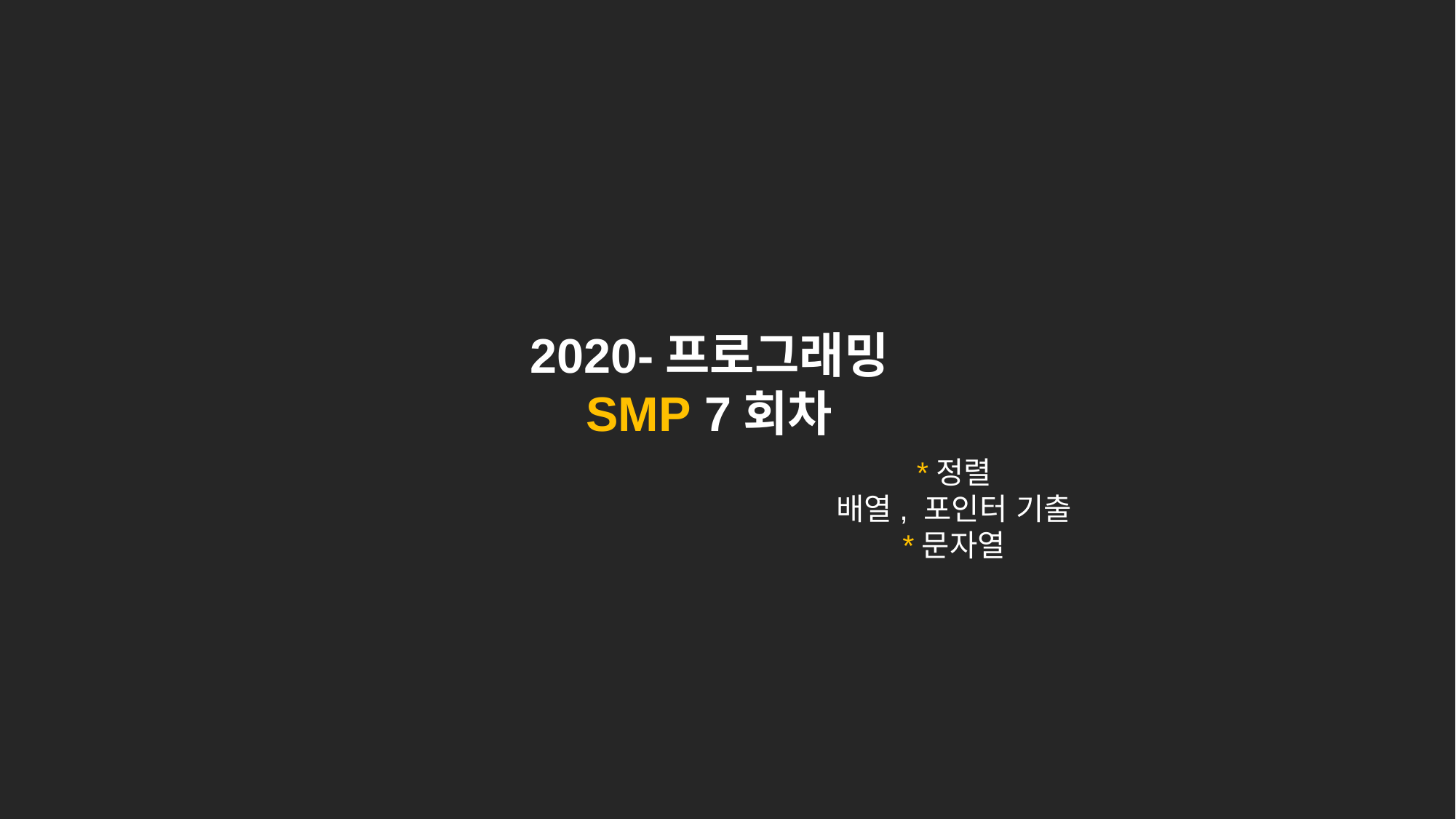

2020-프로그래밍
SMP 7회차
*정렬
배열, 포인터 기출
*문자열